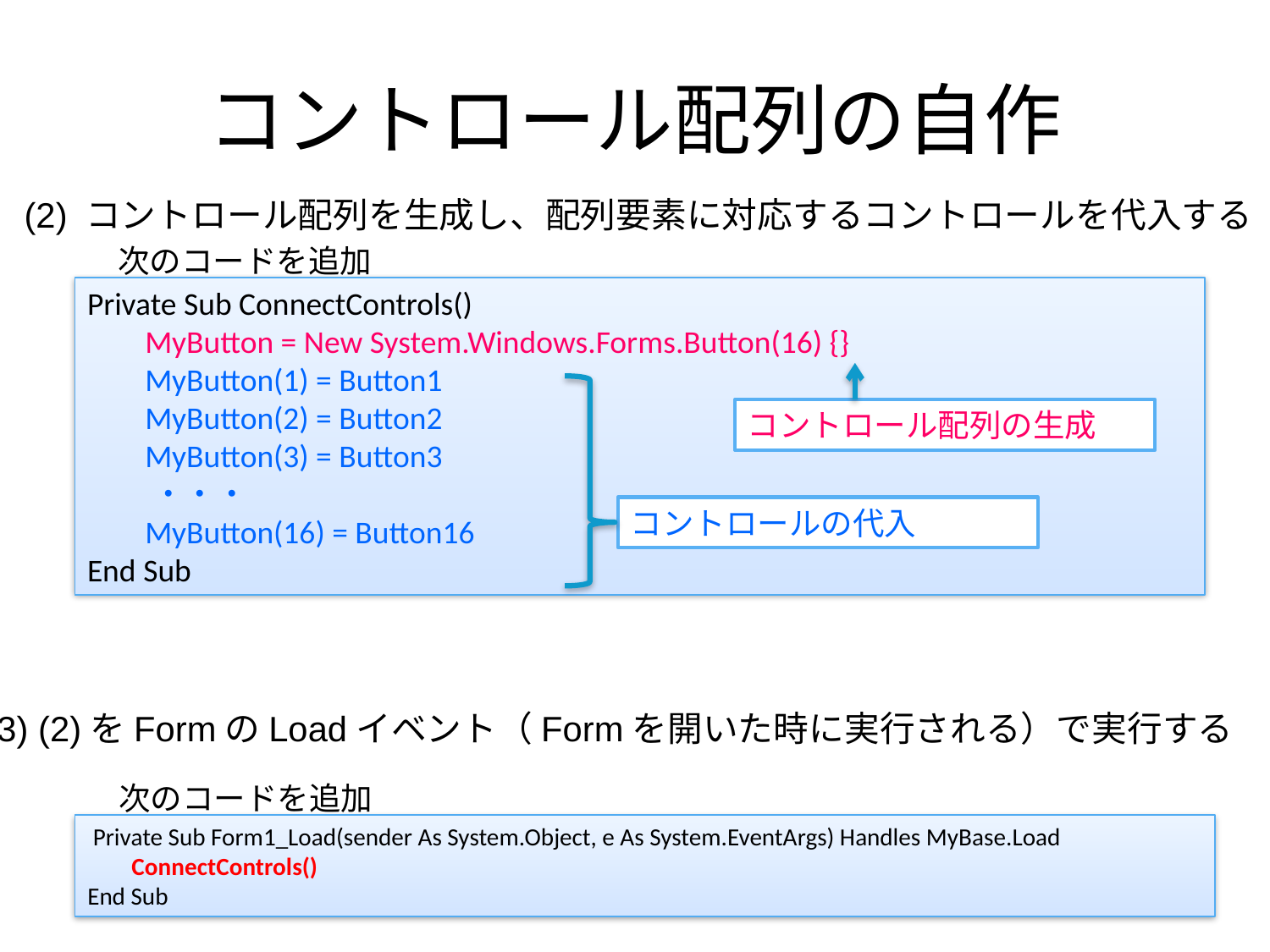

# コントロール配列の自作
(2) コントロール配列を生成し、配列要素に対応するコントロールを代入する
次のコードを追加
Private Sub ConnectControls()
        MyButton = New System.Windows.Forms.Button(16) {}
        MyButton(1) = Button1
        MyButton(2) = Button2
        MyButton(3) = Button3
        ・・・
        MyButton(16) = Button16
End Sub

コントロール配列の生成
コントロールの代入
(3) (2)をFormのLoadイベント（Formを開いた時に実行される）で実行する
次のコードを追加
 Private Sub Form1_Load(sender As System.Object, e As System.EventArgs) Handles MyBase.Load
        ConnectControls()
End Sub